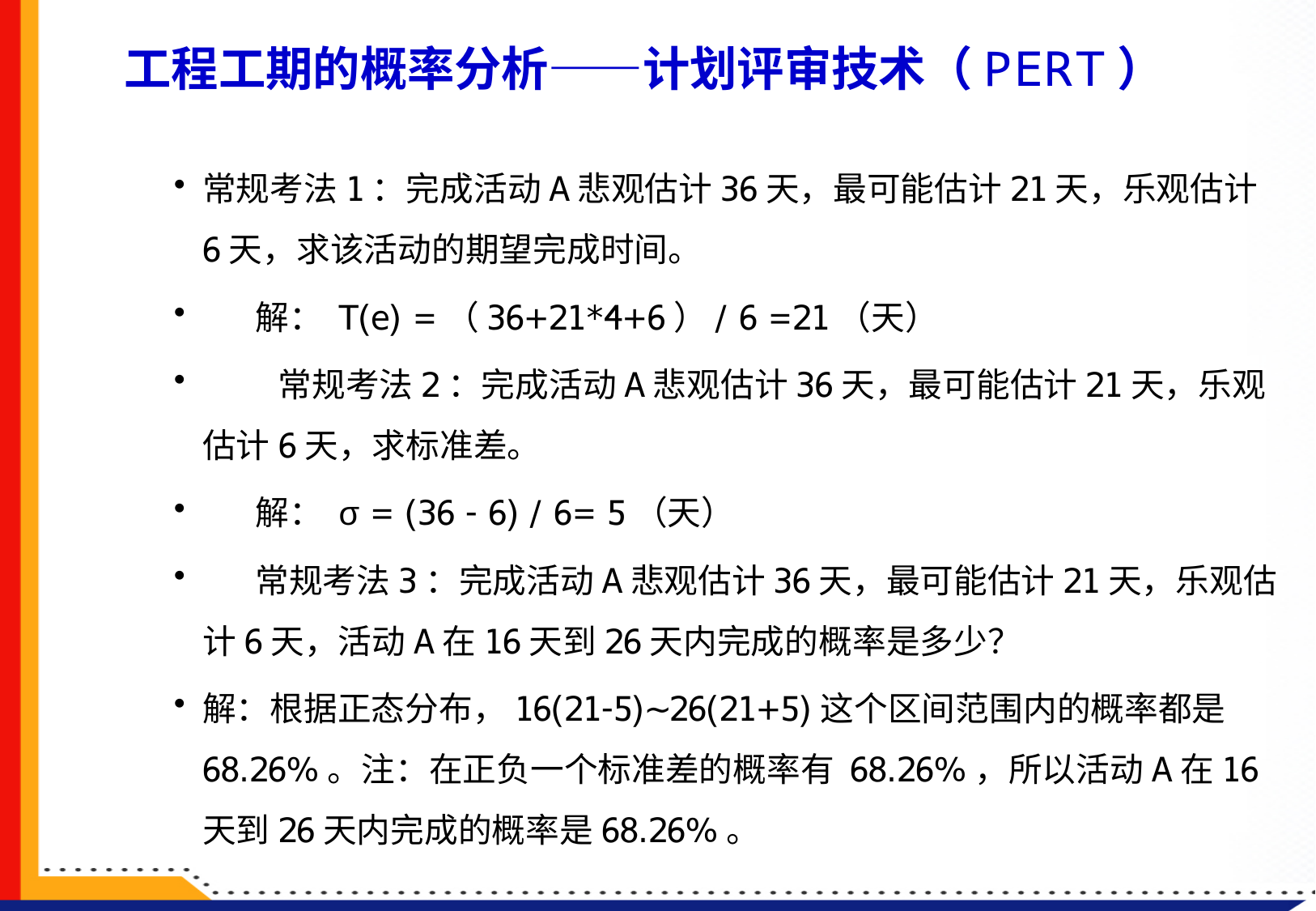

工程工期的概率分析——计划评审技术（PERT）
常规考法1：完成活动A悲观估计36天，最可能估计21天，乐观估计6天，求该活动的期望完成时间。
      解： T(e) =（36+21*4+6）/ 6 =21（天）
         常规考法2：完成活动A悲观估计36天，最可能估计21天，乐观估计6天，求标准差。
      解： σ = (36 - 6) / 6= 5（天）
      常规考法3：完成活动A悲观估计36天，最可能估计21天，乐观估计6天，活动A在16天到26天内完成的概率是多少？
解：根据正态分布，16(21-5)~26(21+5)这个区间范围内的概率都是68.26%。注：在正负一个标准差的概率有 68.26%，所以活动A在16天到26天内完成的概率是68.26%。